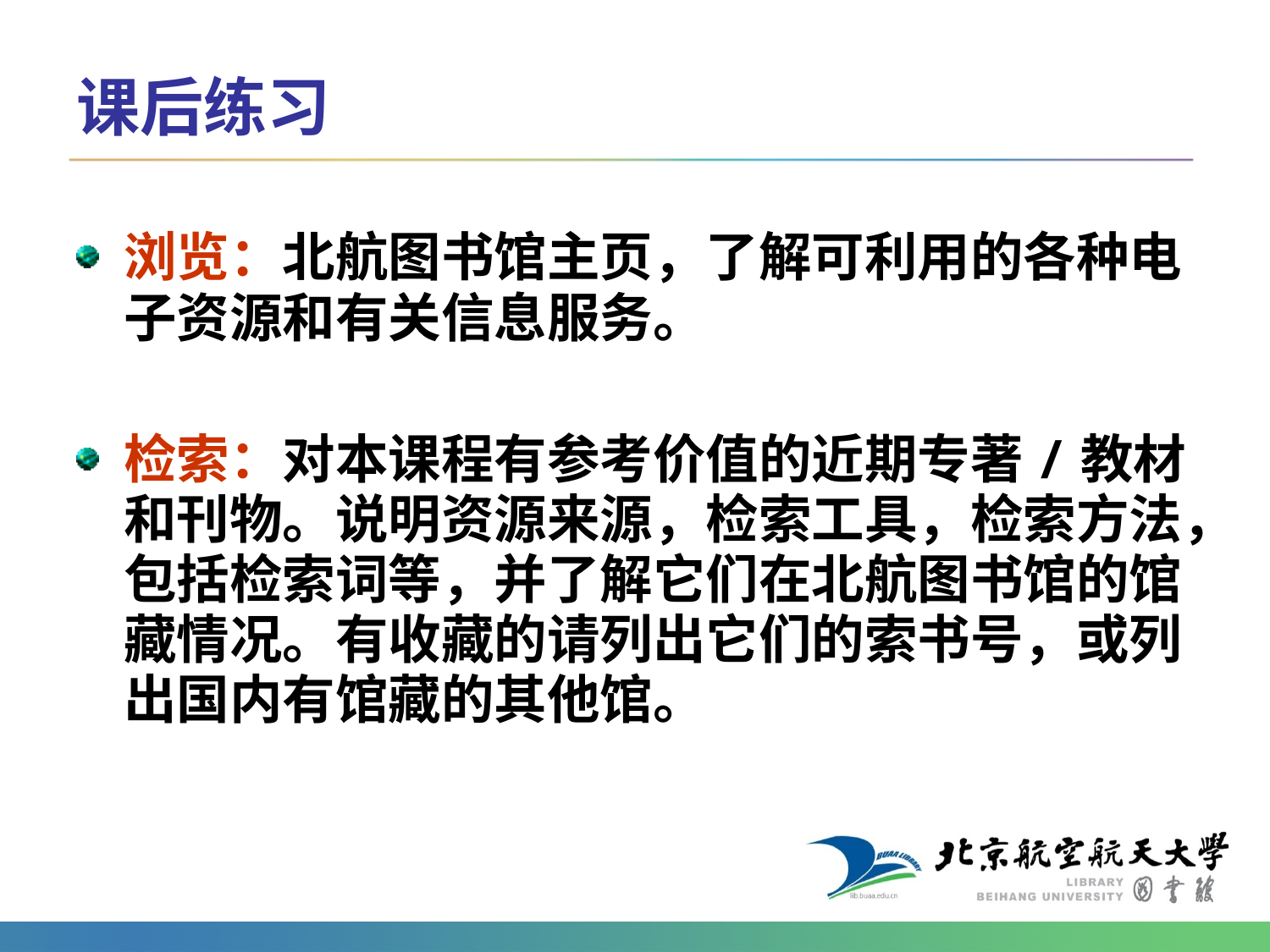

# 课后练习
浏览：北航图书馆主页，了解可利用的各种电子资源和有关信息服务。

检索：对本课程有参考价值的近期专著/教材和刊物。说明资源来源，检索工具，检索方法，包括检索词等，并了解它们在北航图书馆的馆藏情况。有收藏的请列出它们的索书号，或列出国内有馆藏的其他馆。